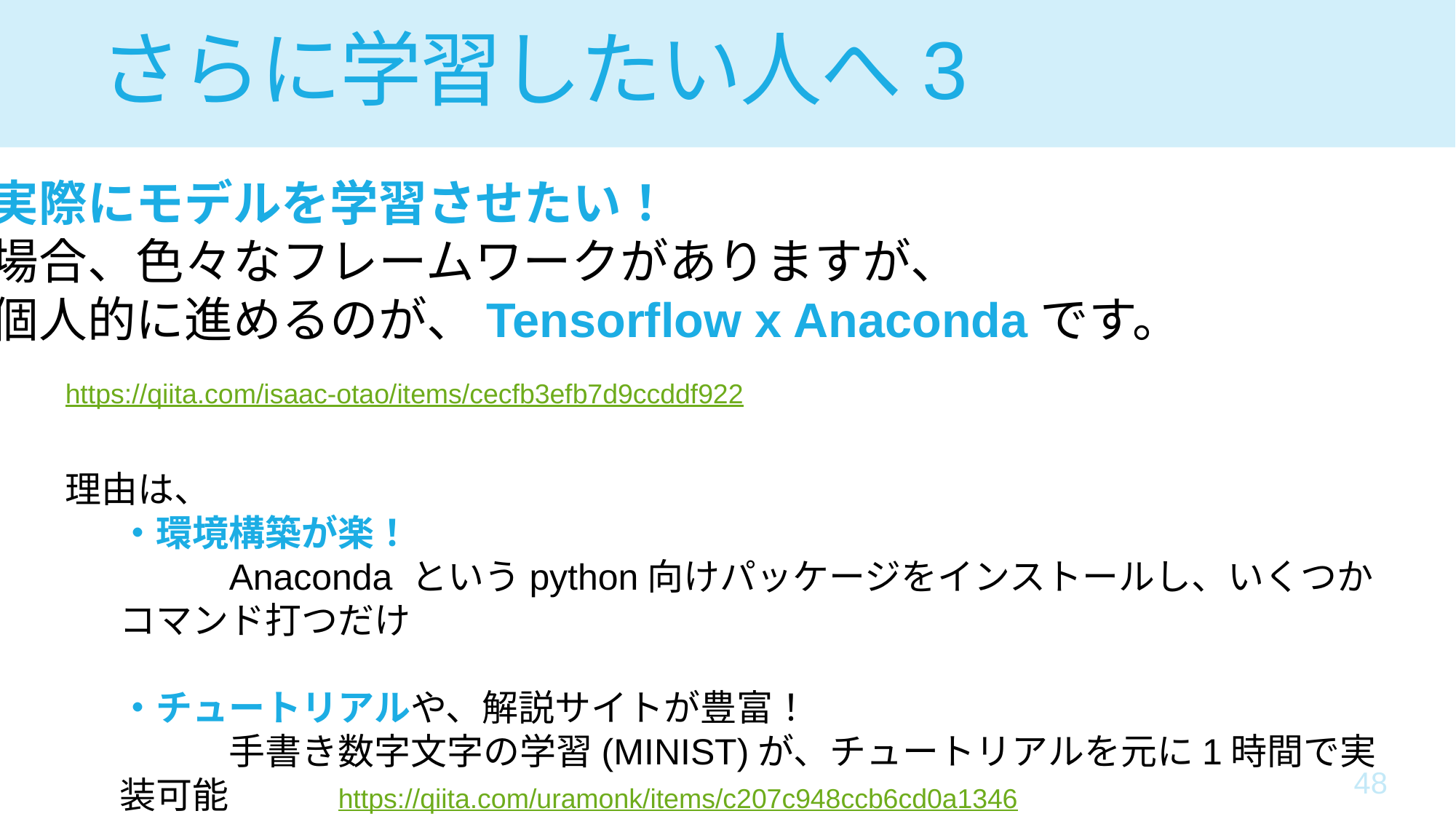

# さらに学習したい人へ3
実際にモデルを学習させたい！
場合、色々なフレームワークがありますが、
個人的に進めるのが、Tensorflow x Anacondaです。

https://qiita.com/isaac-otao/items/cecfb3efb7d9ccddf922
理由は、
・環境構築が楽！
	Anaconda というpython向けパッケージをインストールし、いくつかコマンド打つだけ

・チュートリアルや、解説サイトが豊富！
	手書き数字文字の学習(MINIST)が、チュートリアルを元に1時間で実装可能	https://qiita.com/uramonk/items/c207c948ccb6cd0a1346